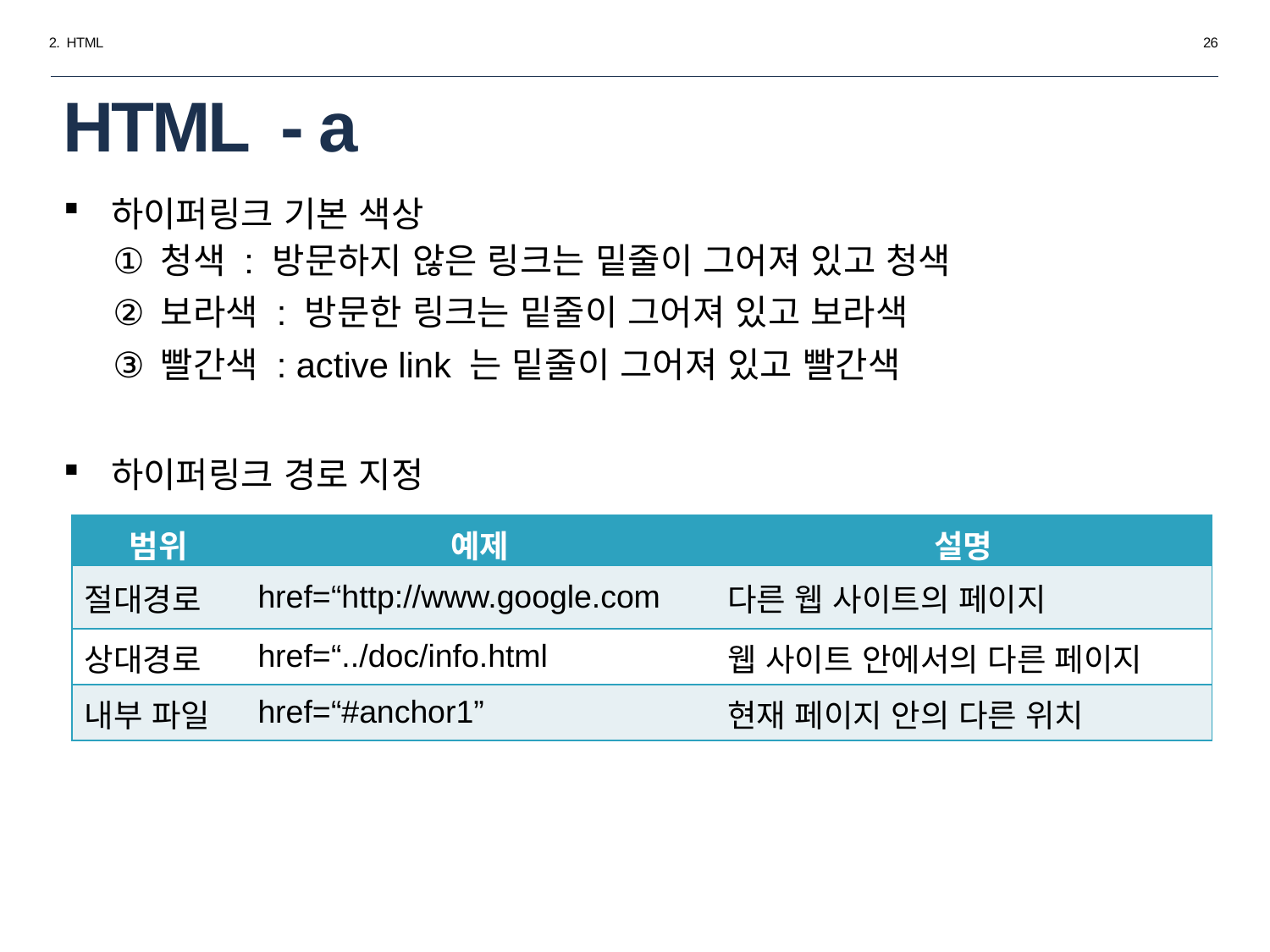

2.  HTML
26
# HTML  - a
하이퍼링크 기본 색상
청색 : 방문하지 않은 링크는 밑줄이 그어져 있고 청색
보라색 : 방문한 링크는 밑줄이 그어져 있고 보라색
빨간색 : active link 는 밑줄이 그어져 있고 빨간색

하이퍼링크 경로 지정

| 범위 | 예제 | 설명 |
| --- | --- | --- |
| 절대경로 | href=“http://www.google.com | 다른 웹 사이트의 페이지 |
| 상대경로 | href=“../doc/info.html | 웹 사이트 안에서의 다른 페이지 |
| 내부 파일 | href=“#anchor1” | 현재 페이지 안의 다른 위치 |